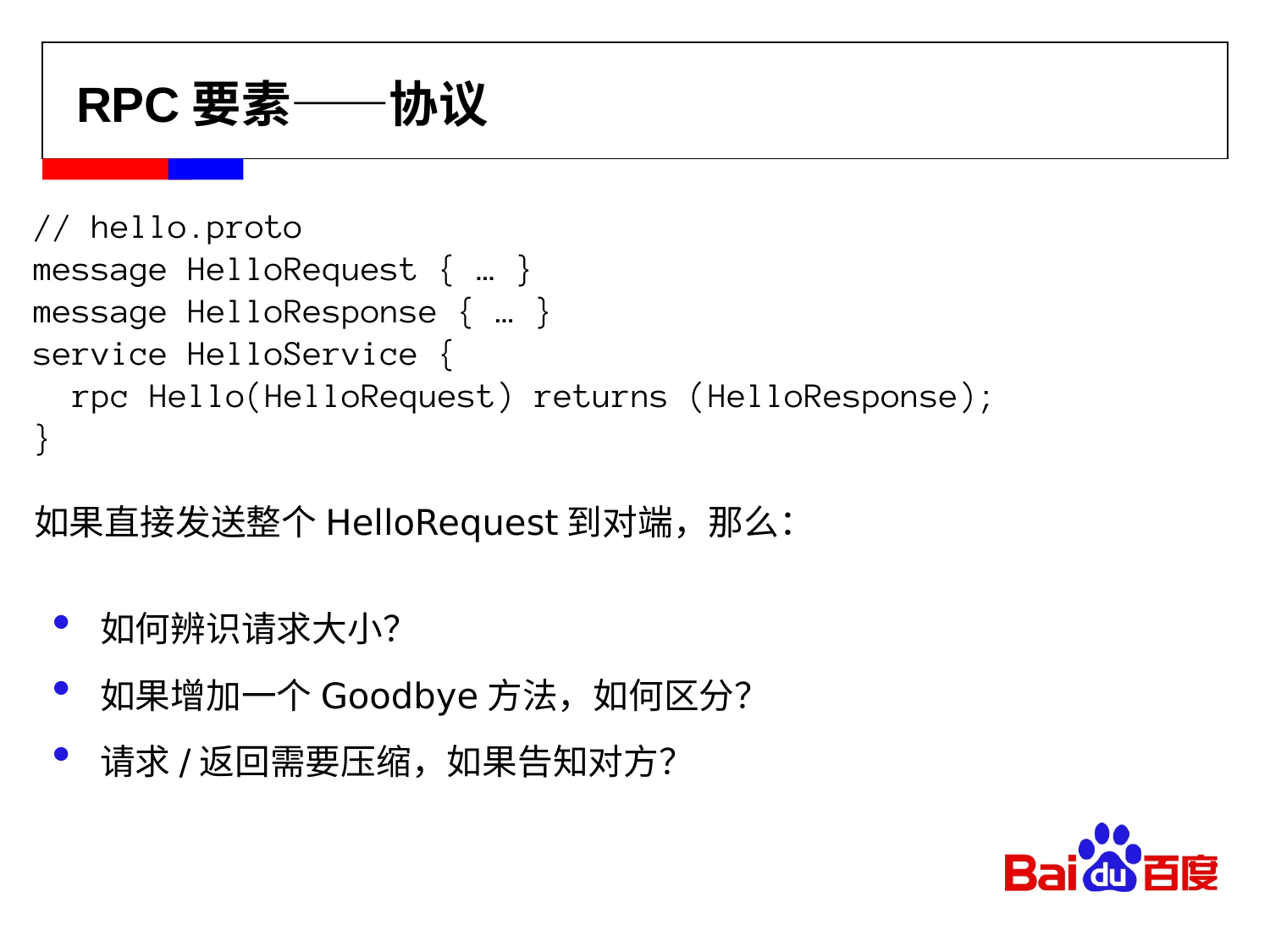

# RPC要素——协议
// hello.proto
message HelloRequest { … }
message HelloResponse { … }
service HelloService {
  rpc Hello(HelloRequest) returns (HelloResponse);
}

如果直接发送整个HelloRequest到对端，那么：

如何辨识请求大小？
如果增加一个Goodbye方法，如何区分？
请求/返回需要压缩，如果告知对方？